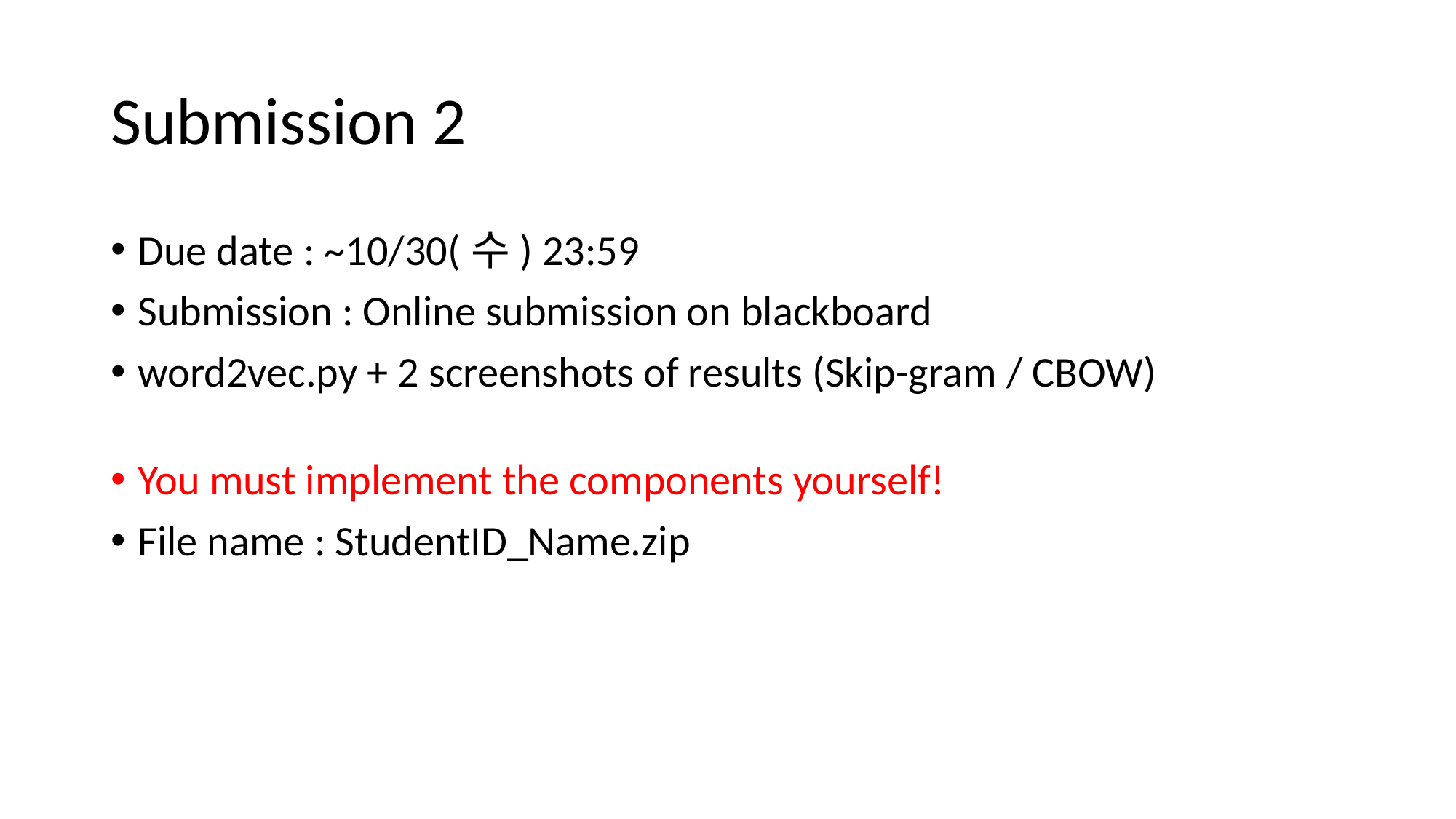

Submission 2
Due date : ~10/30(수) 23:59
Submission : Online submission on blackboard
word2vec.py + 2 screenshots of results (Skip-gram / CBOW)

You must implement the components yourself!
File name : StudentID_Name.zip